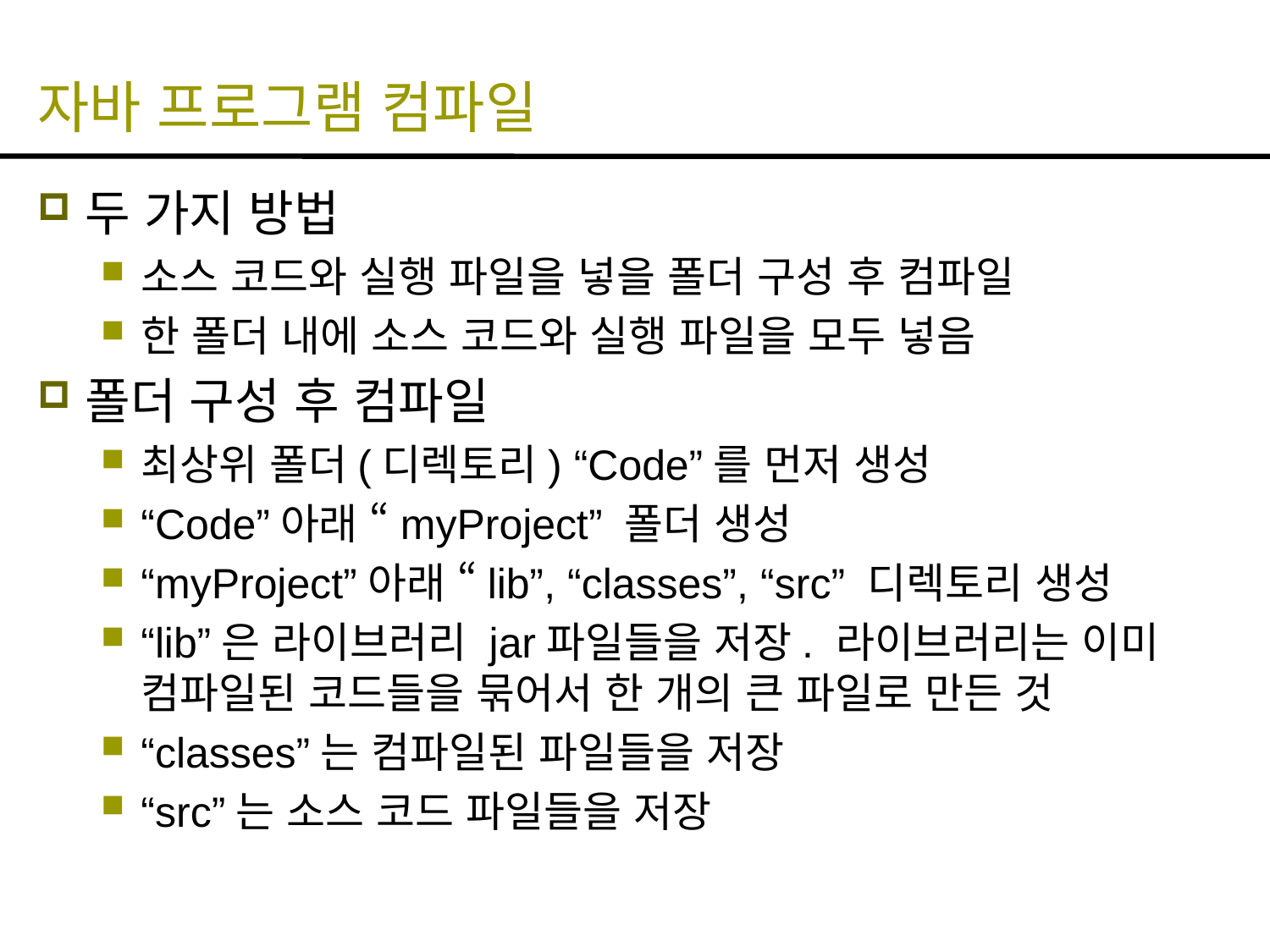

# 자바 프로그램 컴파일
두 가지 방법
소스 코드와 실행 파일을 넣을 폴더 구성 후 컴파일
한 폴더 내에 소스 코드와 실행 파일을 모두 넣음
폴더 구성 후 컴파일
최상위 폴더(디렉토리) “Code”를 먼저 생성
“Code”아래 “myProject” 폴더 생성
“myProject”아래 “lib”, “classes”, “src” 디렉토리 생성
“lib”은 라이브러리 jar파일들을 저장. 라이브러리는 이미 컴파일된 코드들을 묶어서 한 개의 큰 파일로 만든 것
“classes”는 컴파일된 파일들을 저장
“src”는 소스 코드 파일들을 저장